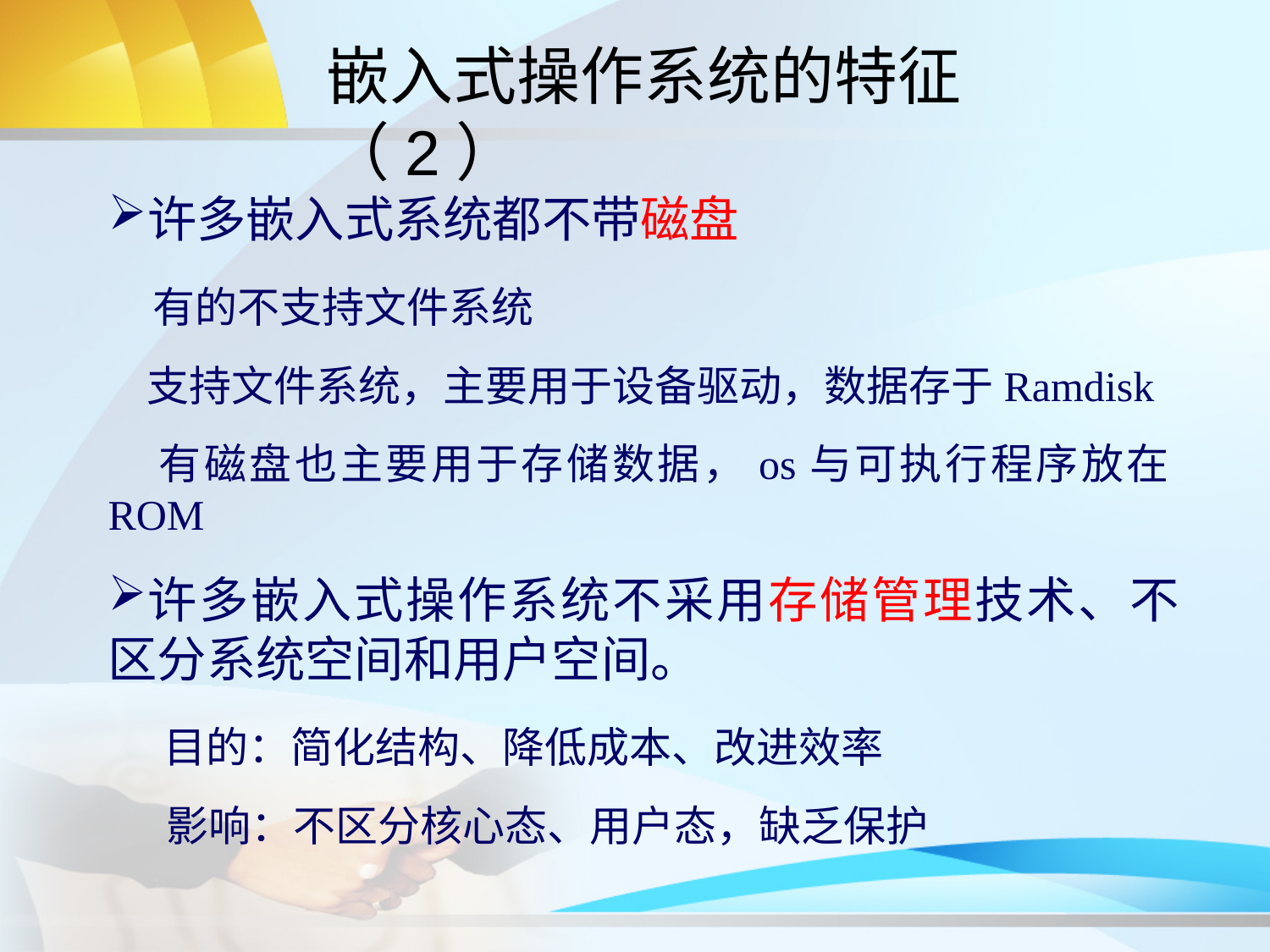

# 嵌入式操作系统的特征（2）

许多嵌入式系统都不带磁盘
   有的不支持文件系统
   支持文件系统，主要用于设备驱动，数据存于Ramdisk
   有磁盘也主要用于存储数据，os与可执行程序放在ROM
许多嵌入式操作系统不采用存储管理技术、不区分系统空间和用户空间。
    目的：简化结构、降低成本、改进效率
     影响：不区分核心态、用户态，缺乏保护